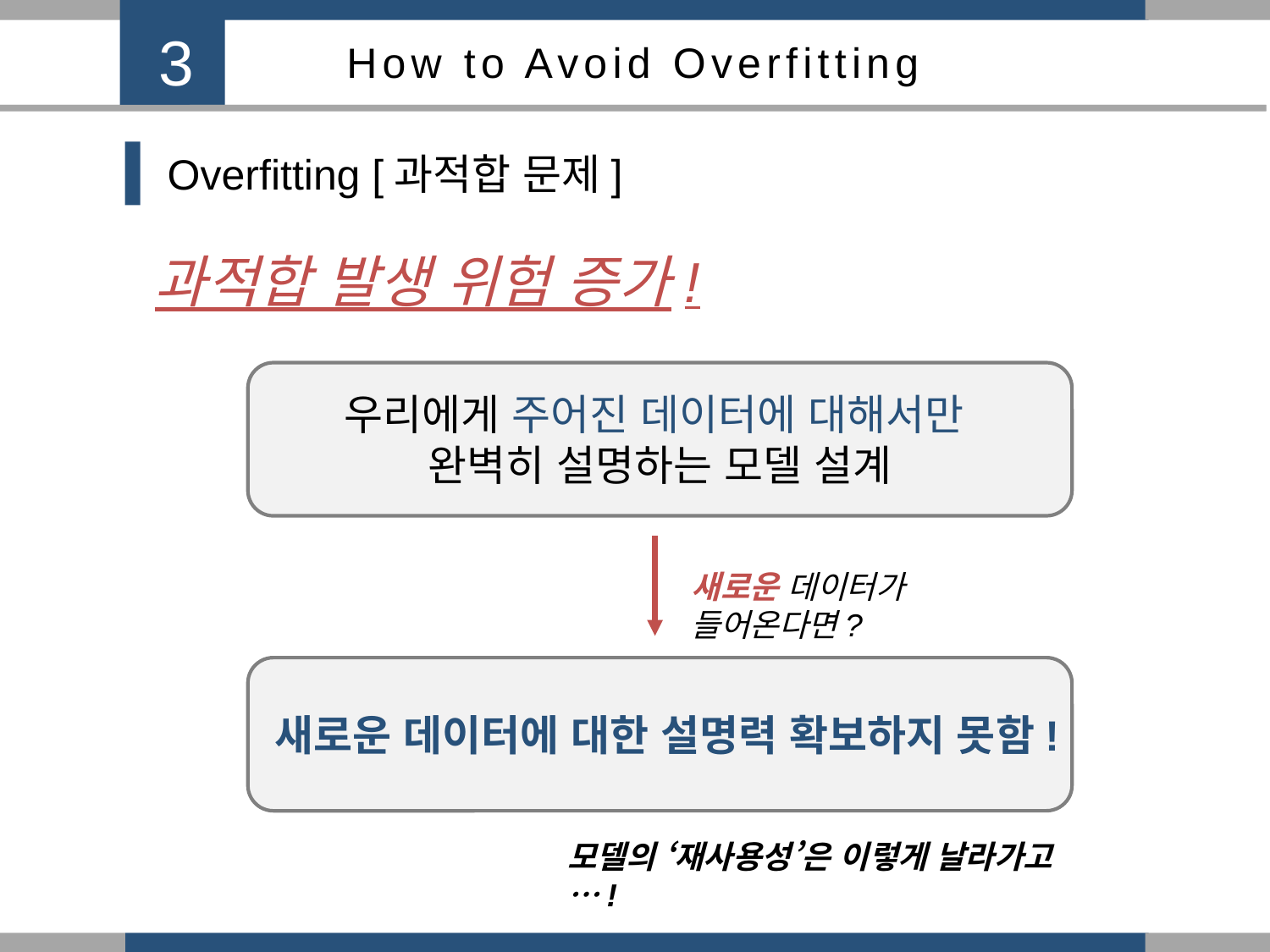

3
How to Avoid Overfitting

Overfitting [과적합 문제]

과적합 발생 위험 증가!
우리에게 주어진 데이터에 대해서만
완벽히 설명하는 모델 설계
새로운 데이터가 들어온다면?
새로운 데이터에 대한 설명력 확보하지 못함!
모델의 ‘재사용성’은 이렇게 날라가고…!